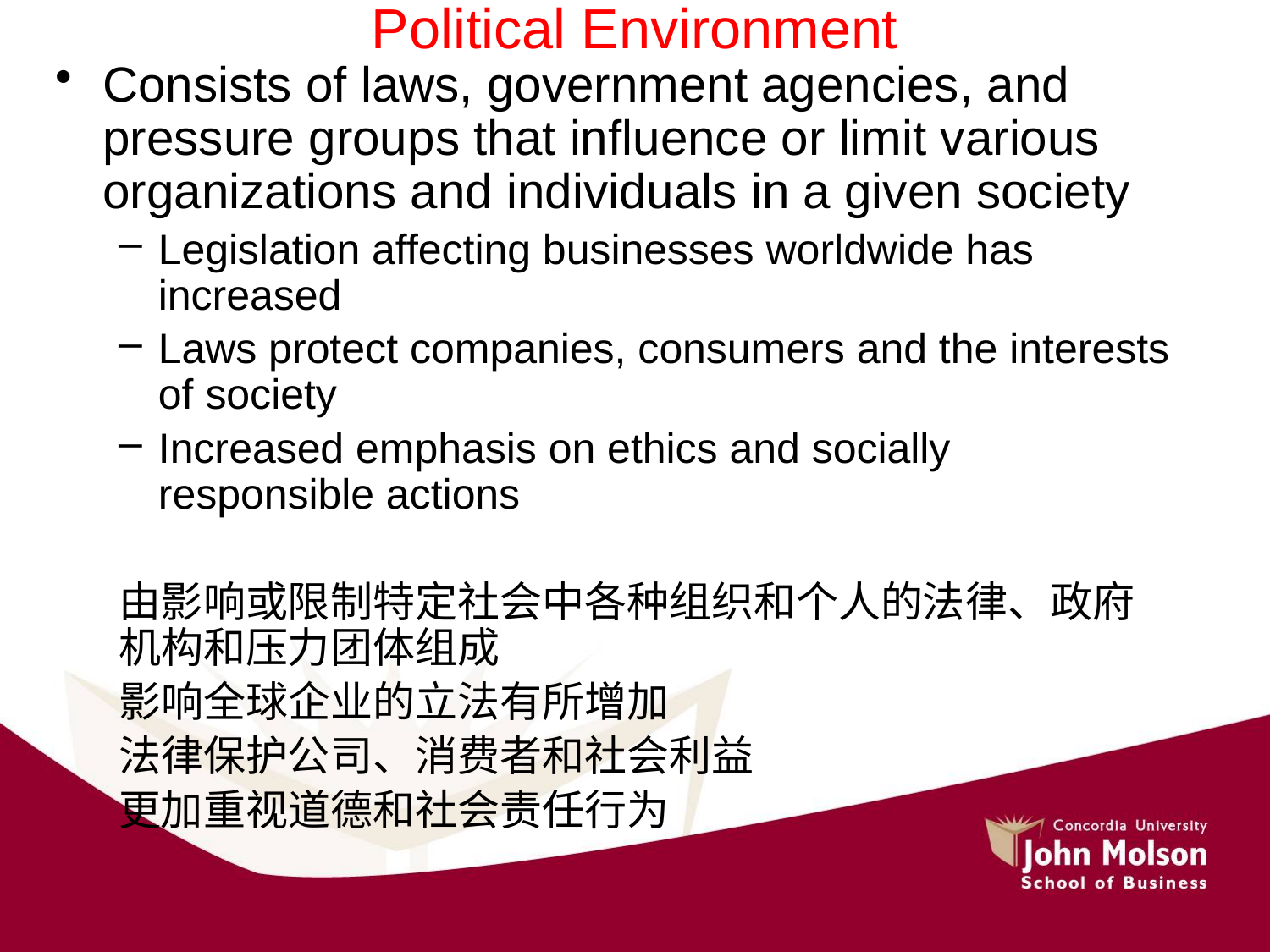

# Macroenvironment Political Environment
Consists of laws, government agencies, and pressure groups that influence or limit various organizations and individuals in a given society
Legislation affecting businesses worldwide has increased
Laws protect companies, consumers and the interests of society
Increased emphasis on ethics and socially responsible actions

由影响或限制特定社会中各种组织和个人的法律、政府机构和压力团体组成
影响全球企业的立法有所增加
法律保护公司、消费者和社会利益
更加重视道德和社会责任行为